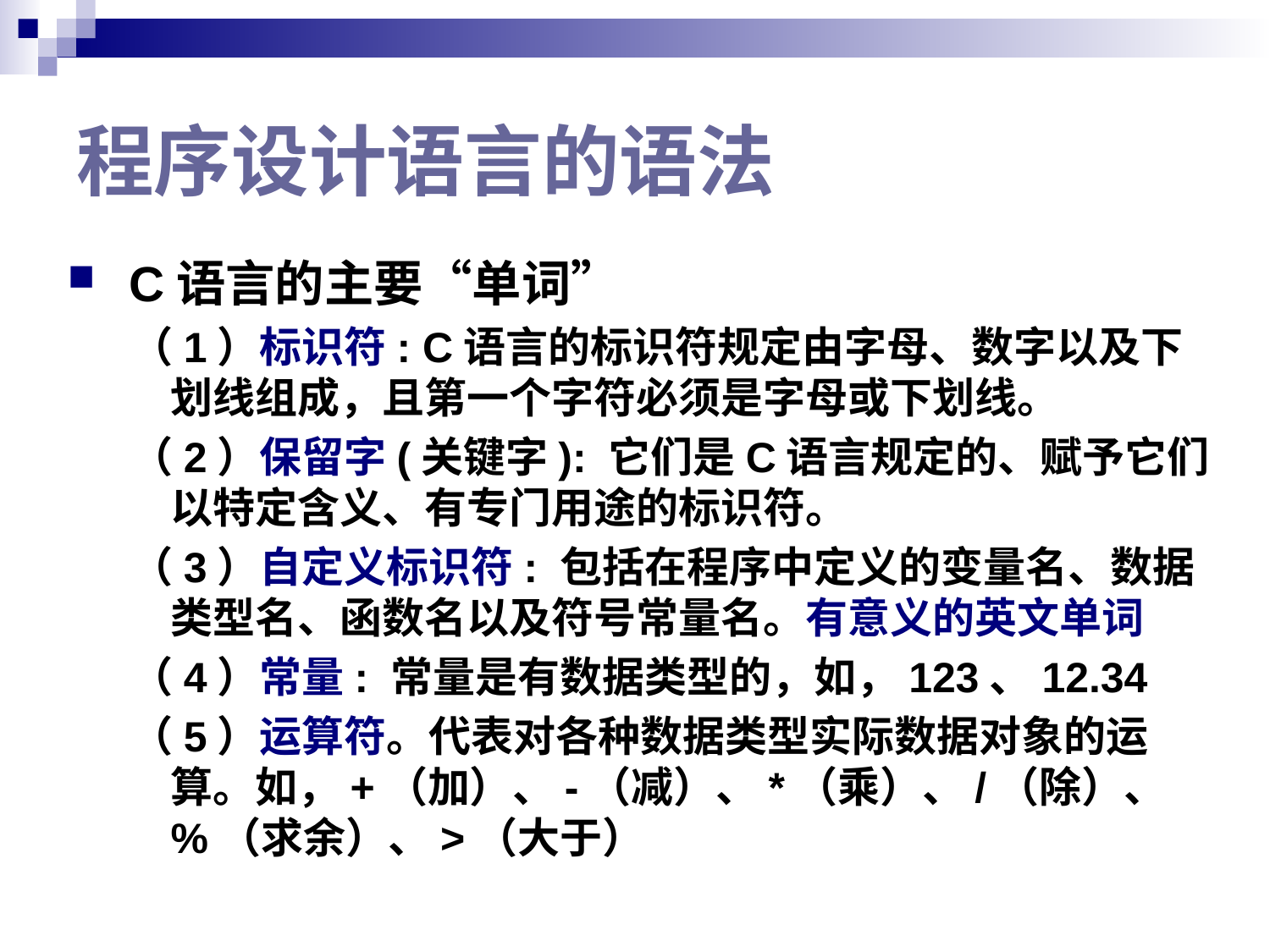

# 程序设计语言的语法
 C语言的主要“单词”
（1）标识符: C语言的标识符规定由字母、数字以及下划线组成，且第一个字符必须是字母或下划线。
（2）保留字(关键字): 它们是C语言规定的、赋予它们以特定含义、有专门用途的标识符。
（3）自定义标识符: 包括在程序中定义的变量名、数据类型名、函数名以及符号常量名。有意义的英文单词
（4）常量: 常量是有数据类型的，如，123、12.34
（5）运算符。代表对各种数据类型实际数据对象的运算。如，+（加）、-（减）、*（乘）、/（除）、%（求余）、>（大于）